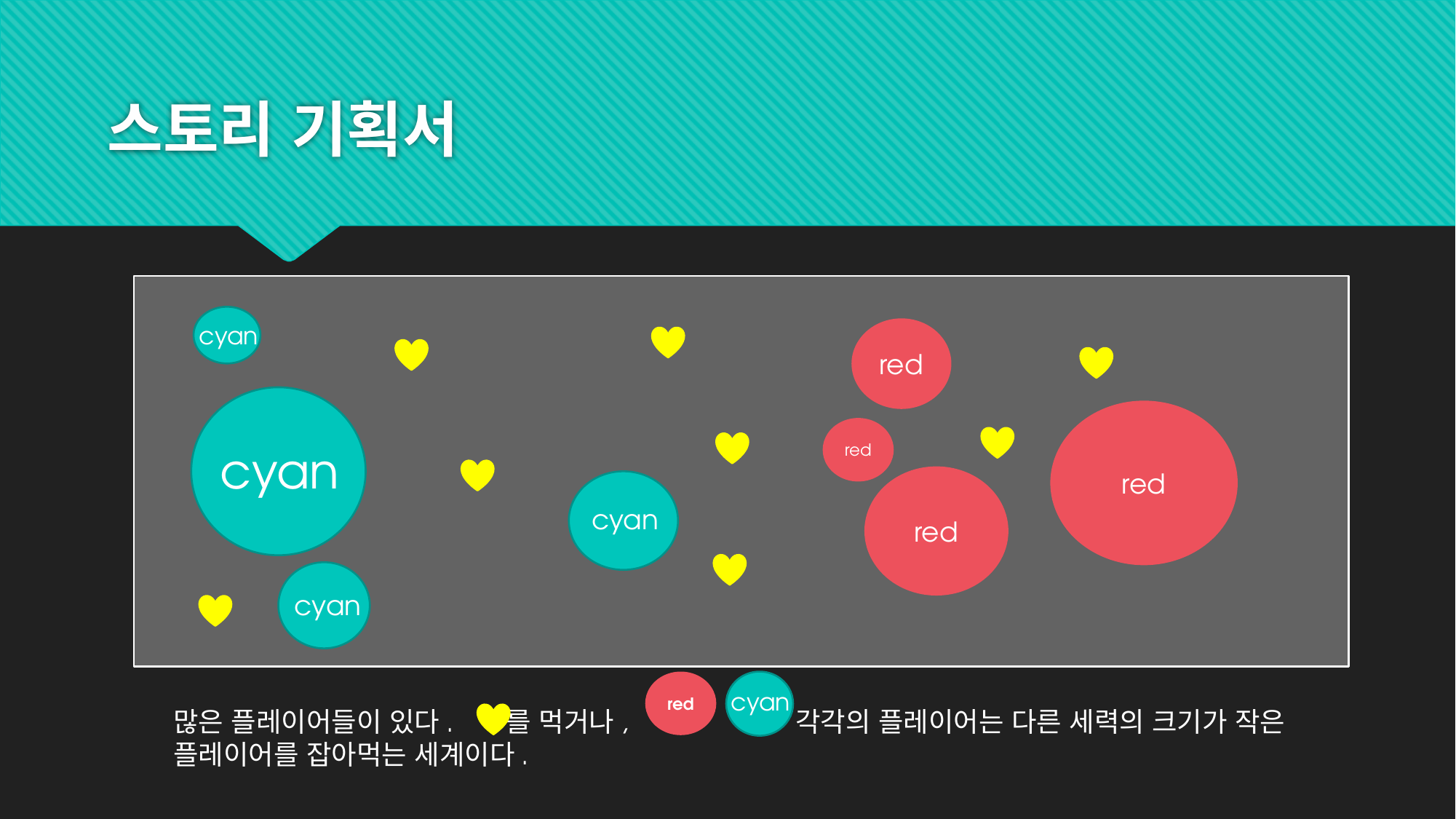

# 스토리 기획서

cyan
red

cyan
red
red
red

cyan

cyan

red

cyan
많은 플레이어들이 있다.      를 먹거나,                     각각의 플레이어는 다른 세력의 크기가 작은 플레이어를 잡아먹는 세계이다.